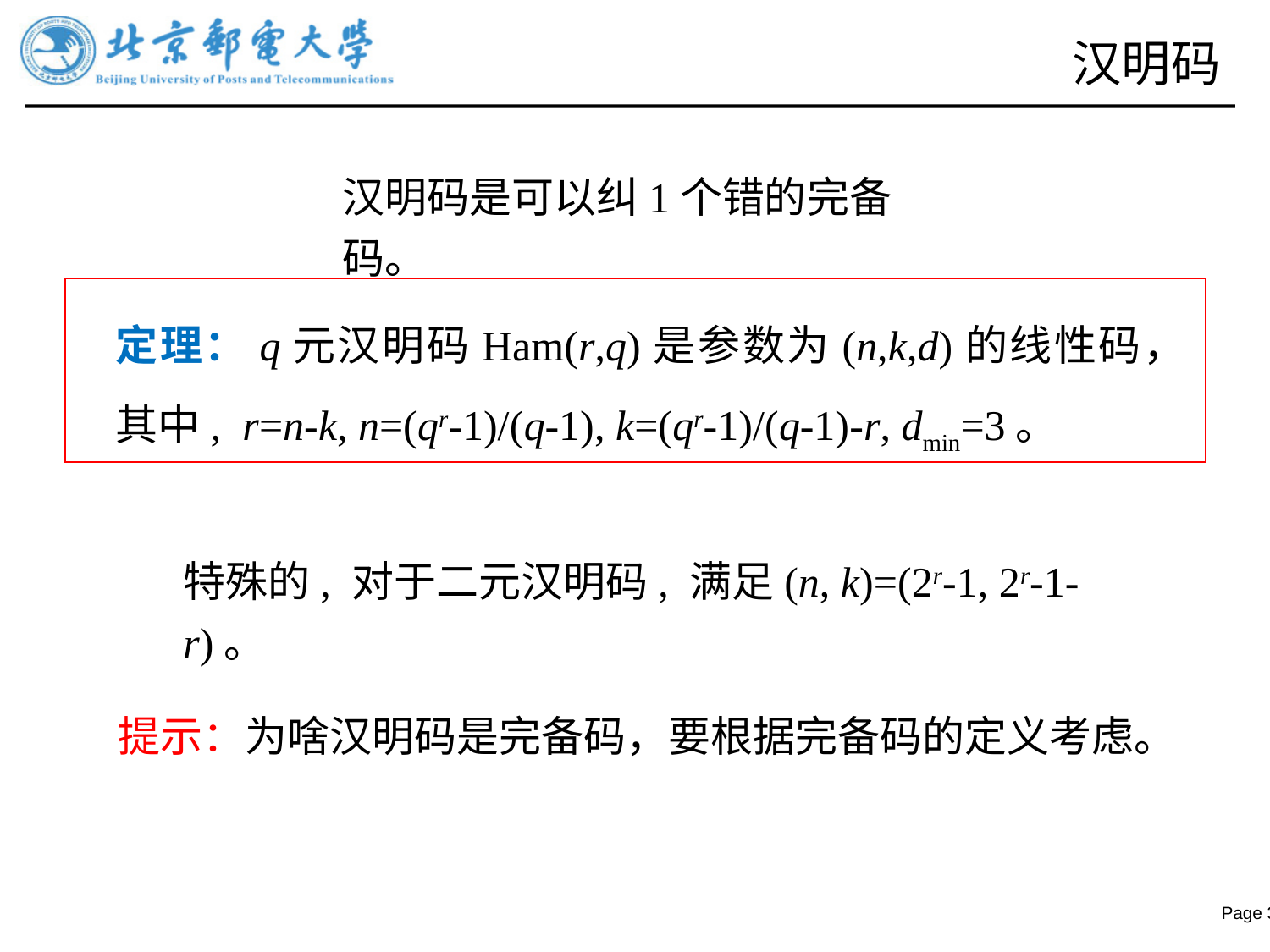

# 汉明码
汉明码是可以纠1个错的完备码。

定理：q元汉明码Ham(r,q)是参数为(n,k,d)的线性码，其中, 	r=n-k, n=(qr-1)/(q-1), k=(qr-1)/(q-1)-r, dmin=3。
特殊的, 对于二元汉明码, 满足(n, k)=(2r-1, 2r-1-r)。
提示：为啥汉明码是完备码，要根据完备码的定义考虑。